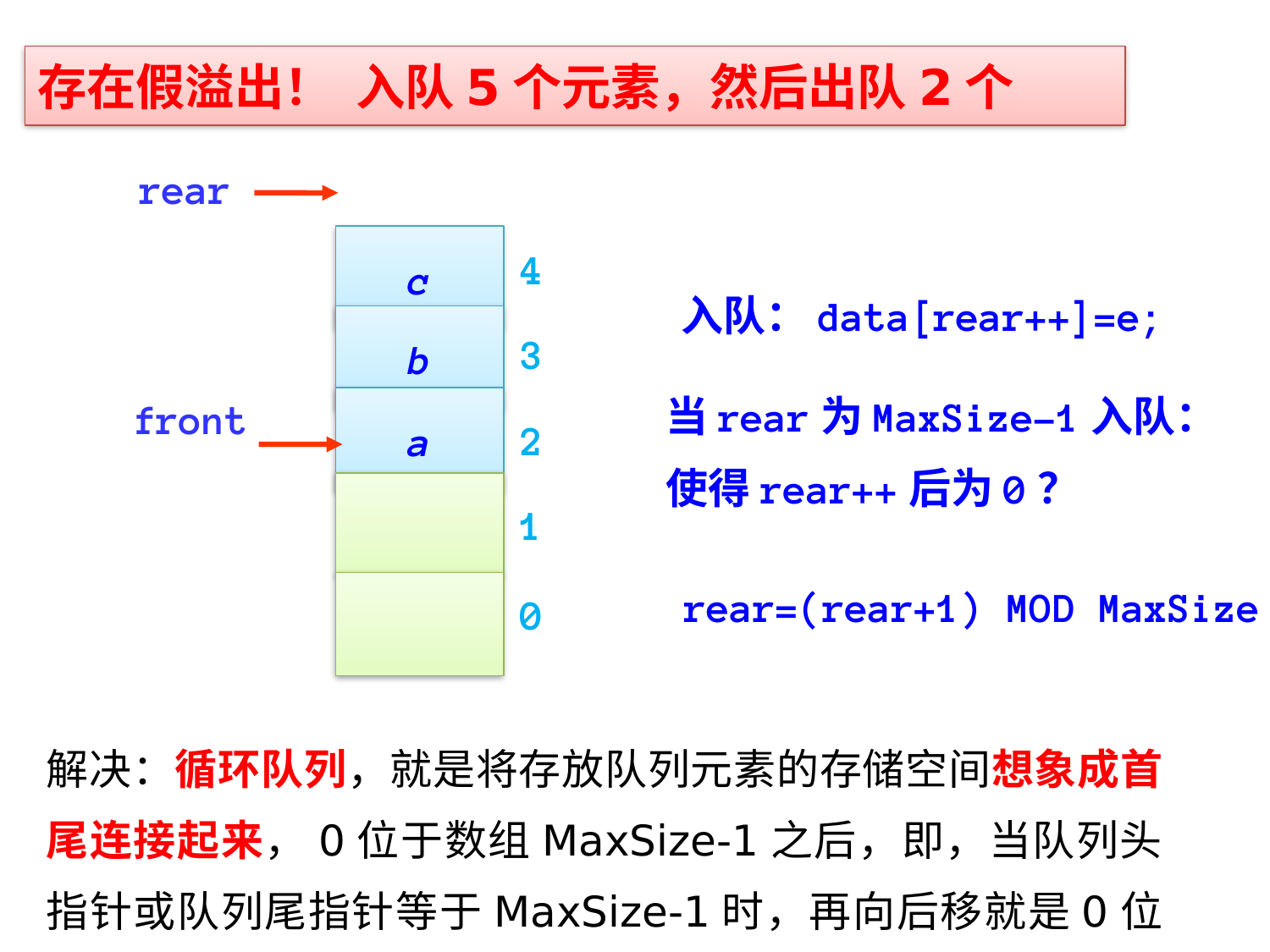

存在假溢出！  入队5个元素，然后出队2个
rear

c
4
入队：data[rear++]=e;
b
3
当rear为MaxSize-1入队：
使得rear++后为0？
front
a
2

1

rear=(rear+1) MOD MaxSize
0
解决：循环队列，就是将存放队列元素的存储空间想象成首尾连接起来，0位于数组MaxSize-1之后，即，当队列头指针或队列尾指针等于MaxSize-1时，再向后移就是0位置。